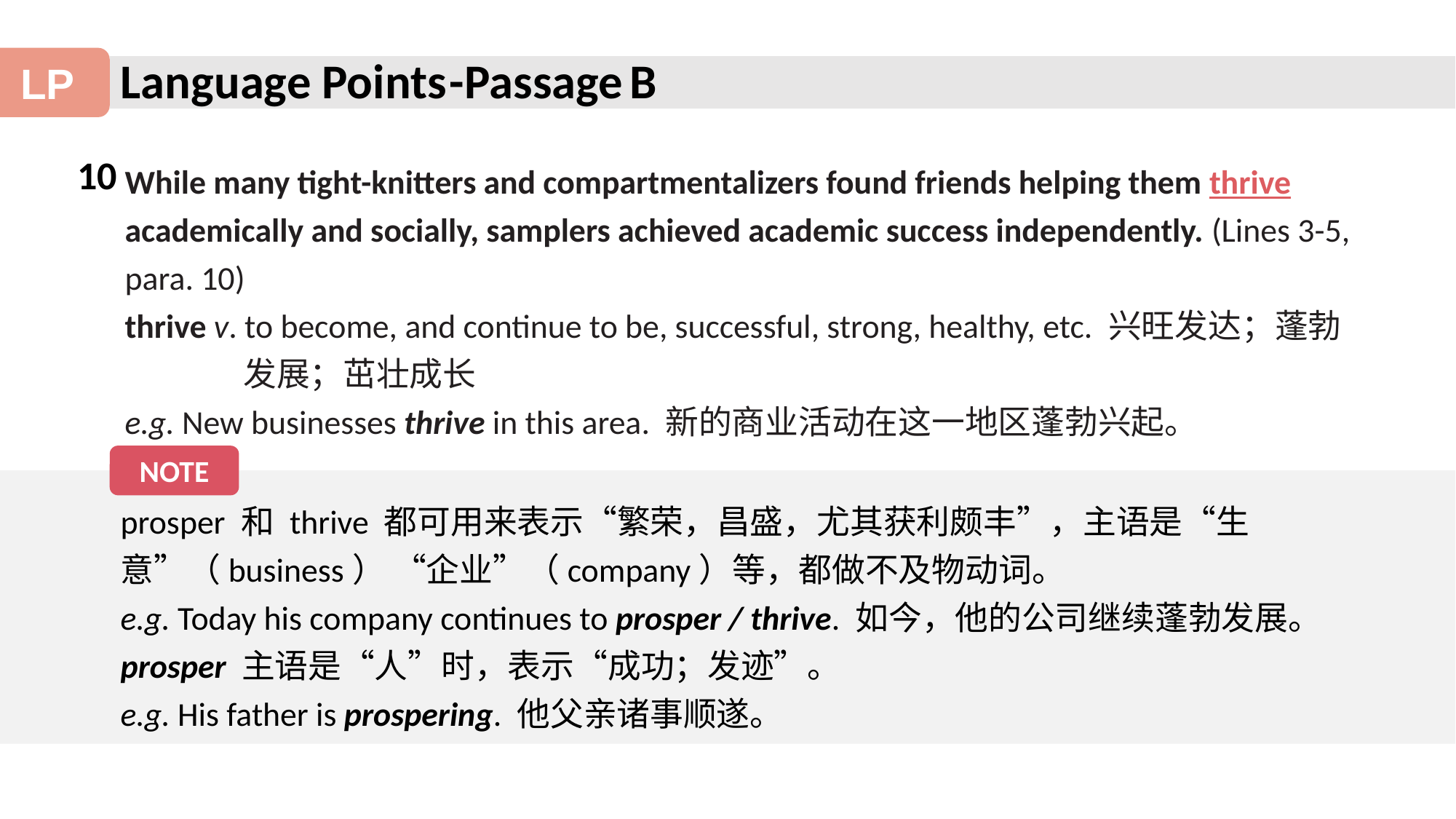

-Passage B
10
While many tight-knitters and compartmentalizers found friends helping them thrive academically and socially, samplers achieved academic success independently. (Lines 3-5, para. 10)
thrive v. to become, and continue to be, successful, strong, healthy, etc. 兴旺发达；蓬勃发展；茁壮成长
e.g. New businesses thrive in this area. 新的商业活动在这一地区蓬勃兴起。
NOTE

prosper 和 thrive 都可用来表示“繁荣，昌盛，尤其获利颇丰”，主语是“生意”（business） “企业”（company）等，都做不及物动词。
e.g. Today his company continues to prosper / thrive. 如今，他的公司继续蓬勃发展。
prosper 主语是“人”时，表示“成功；发迹”。
e.g. His father is prospering. 他父亲诸事顺遂。